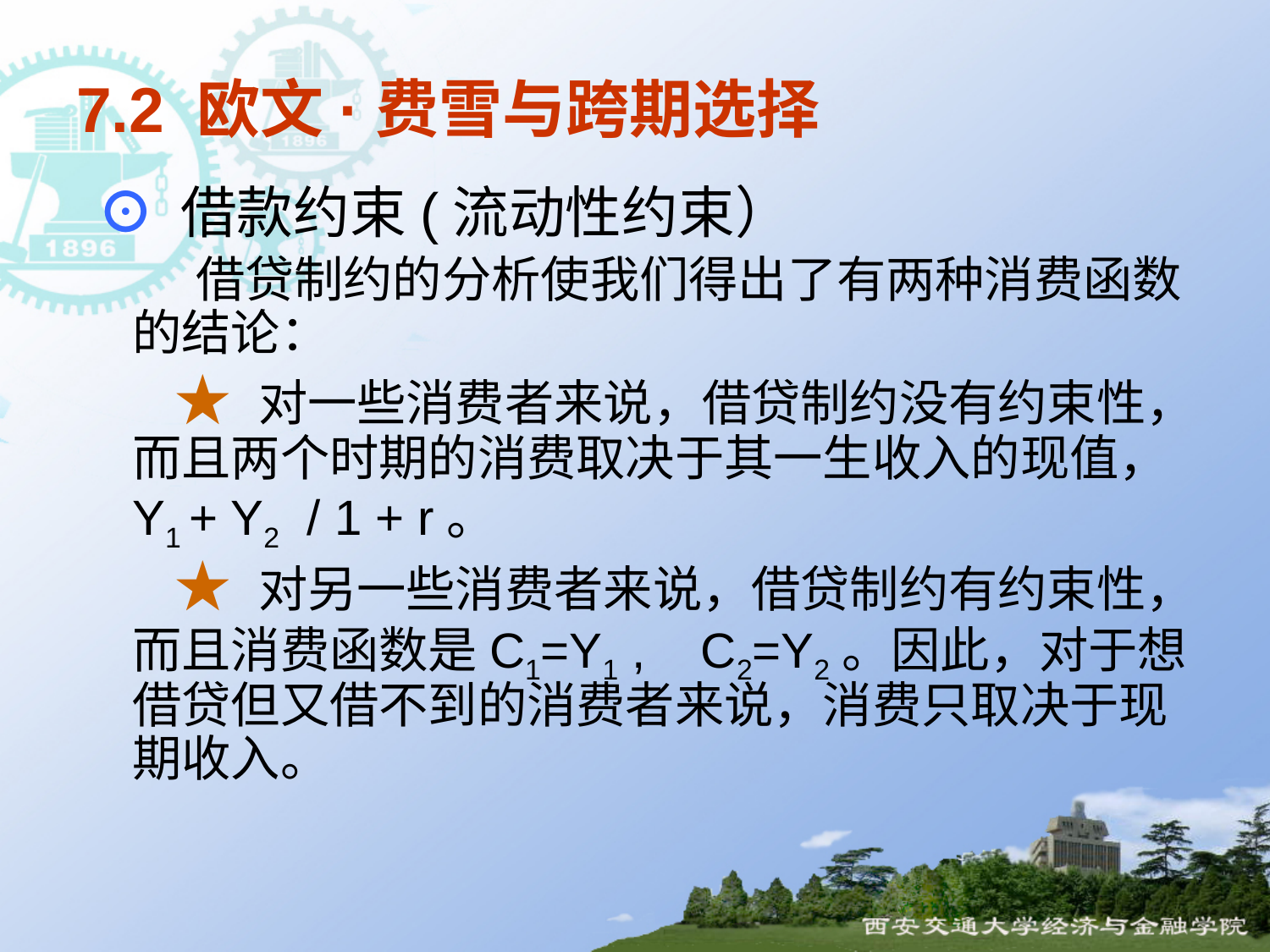

# 7.2 欧文·费雪与跨期选择
 ⊙ 借款约束(流动性约束）
         借贷制约的分析使我们得出了有两种消费函数的结论：
       ★ 对一些消费者来说，借贷制约没有约束性，而且两个时期的消费取决于其一生收入的现值，  Y1 + Y2  / 1 + r。
       ★ 对另一些消费者来说，借贷制约有约束性，而且消费函数是C1=Y1 ,    C2=Y2。因此，对于想借贷但又借不到的消费者来说，消费只取决于现期收入。